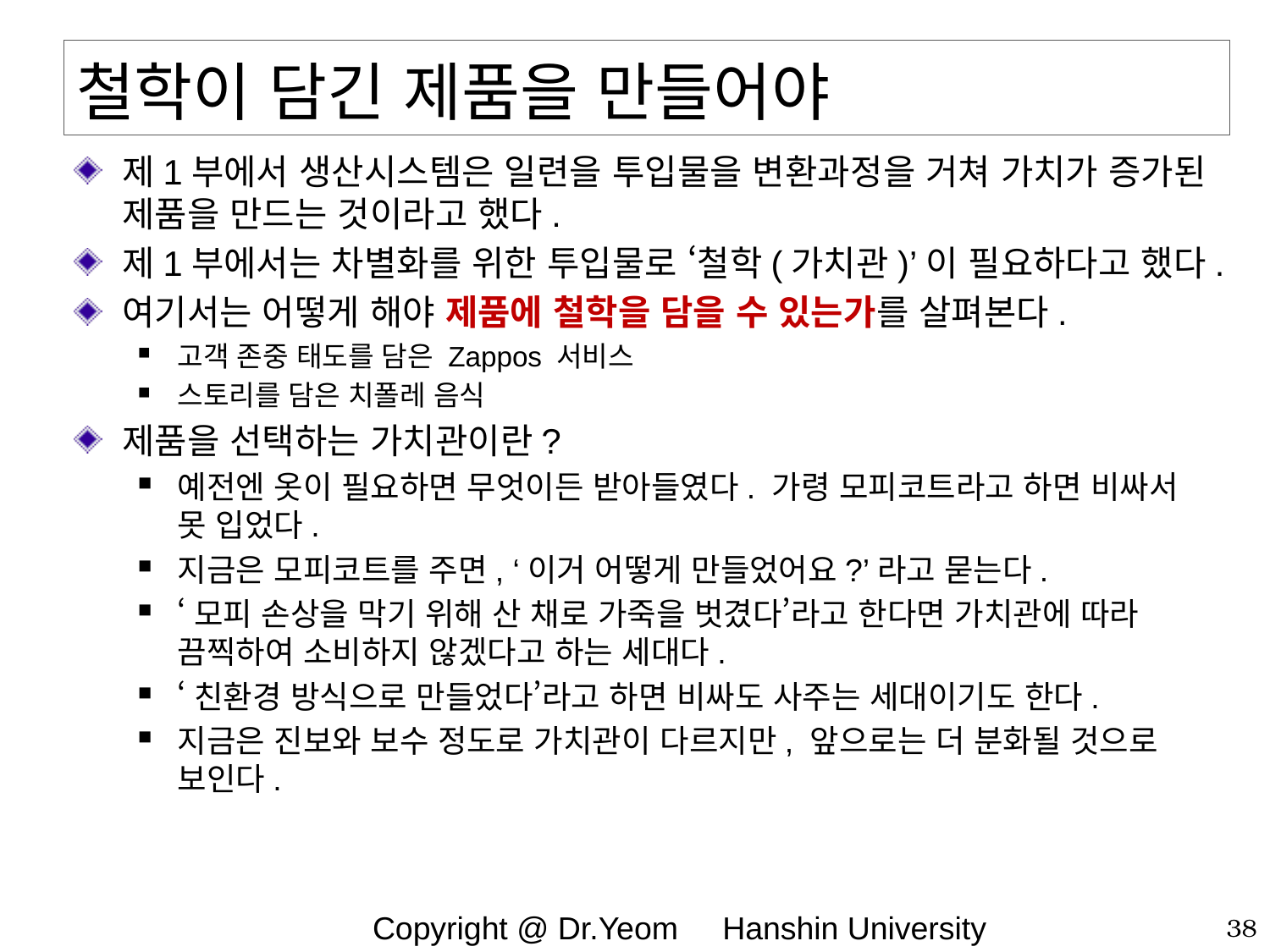

# 철학이 담긴 제품을 만들어야
제1부에서 생산시스템은 일련을 투입물을 변환과정을 거쳐 가치가 증가된 제품을 만드는 것이라고 했다.
제1부에서는 차별화를 위한 투입물로 ‘철학(가치관)’이 필요하다고 했다.
여기서는 어떻게 해야 제품에 철학을 담을 수 있는가를 살펴본다.
고객 존중 태도를 담은 Zappos 서비스
스토리를 담은 치폴레 음식
제품을 선택하는 가치관이란?
예전엔 옷이 필요하면 무엇이든 받아들였다. 가령 모피코트라고 하면 비싸서 못 입었다.
지금은 모피코트를 주면, ‘이거 어떻게 만들었어요?’라고 묻는다.
‘모피 손상을 막기 위해 산 채로 가죽을 벗겼다’라고 한다면 가치관에 따라 끔찍하여 소비하지 않겠다고 하는 세대다.
‘친환경 방식으로 만들었다’라고 하면 비싸도 사주는 세대이기도 한다.
지금은 진보와 보수 정도로 가치관이 다르지만, 앞으로는 더 분화될 것으로 보인다.
38